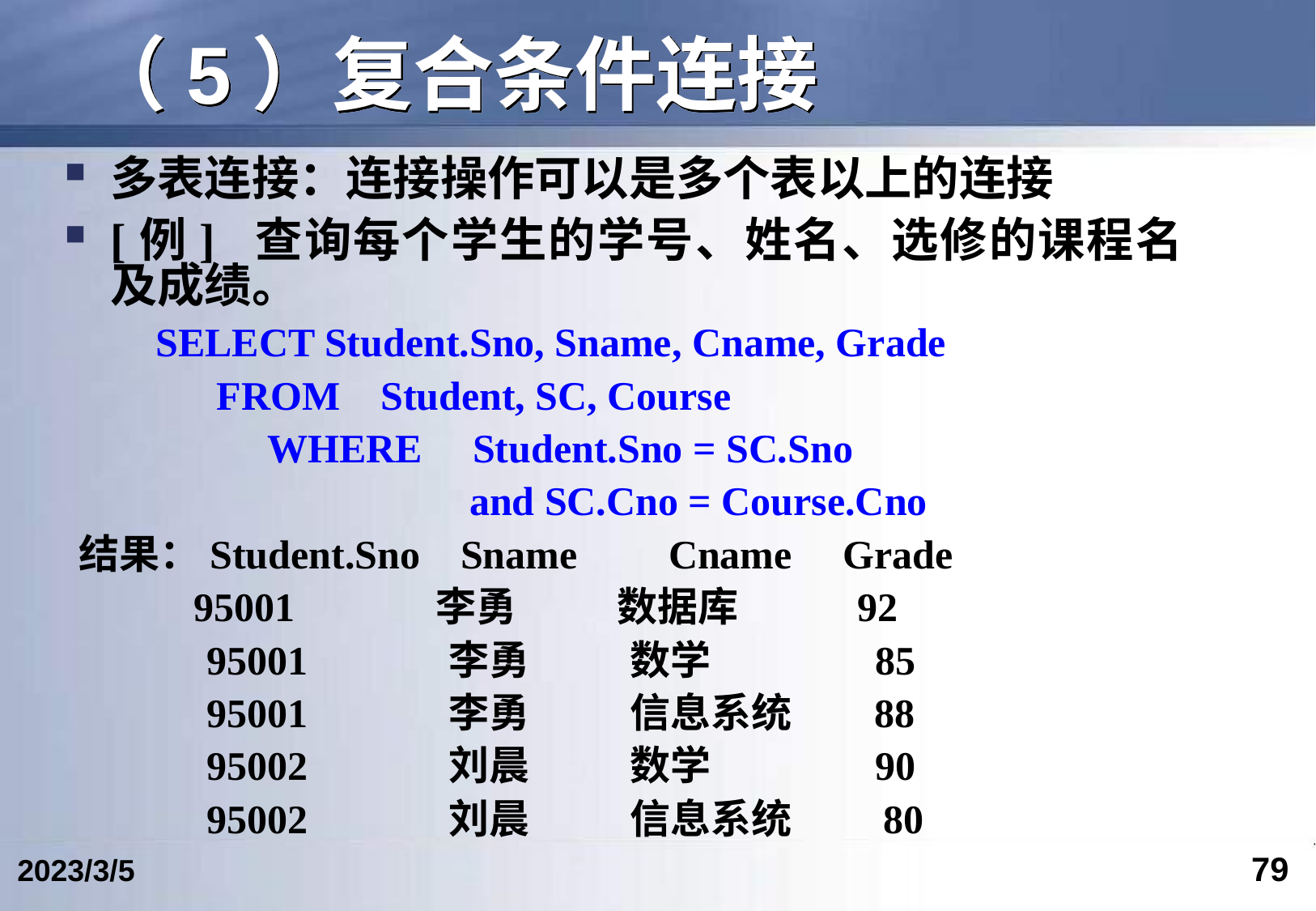

# （5）复合条件连接
多表连接：连接操作可以是多个表以上的连接
[例]  查询每个学生的学号、姓名、选修的课程名及成绩。
   SELECT Student.Sno, Sname, Cname, Grade
         FROM    Student, SC, Course
              WHERE     Student.Sno = SC.Sno
                                  and SC.Cno = Course.Cno
 结果：Student.Sno    Sname         Cname     Grade
	   95001             李勇           数据库            92
        95001             李勇           数学                 85
        95001             李勇           信息系统        88
        95002             刘晨           数学                 90
        95002             刘晨           信息系统         80
79
2023/3/5